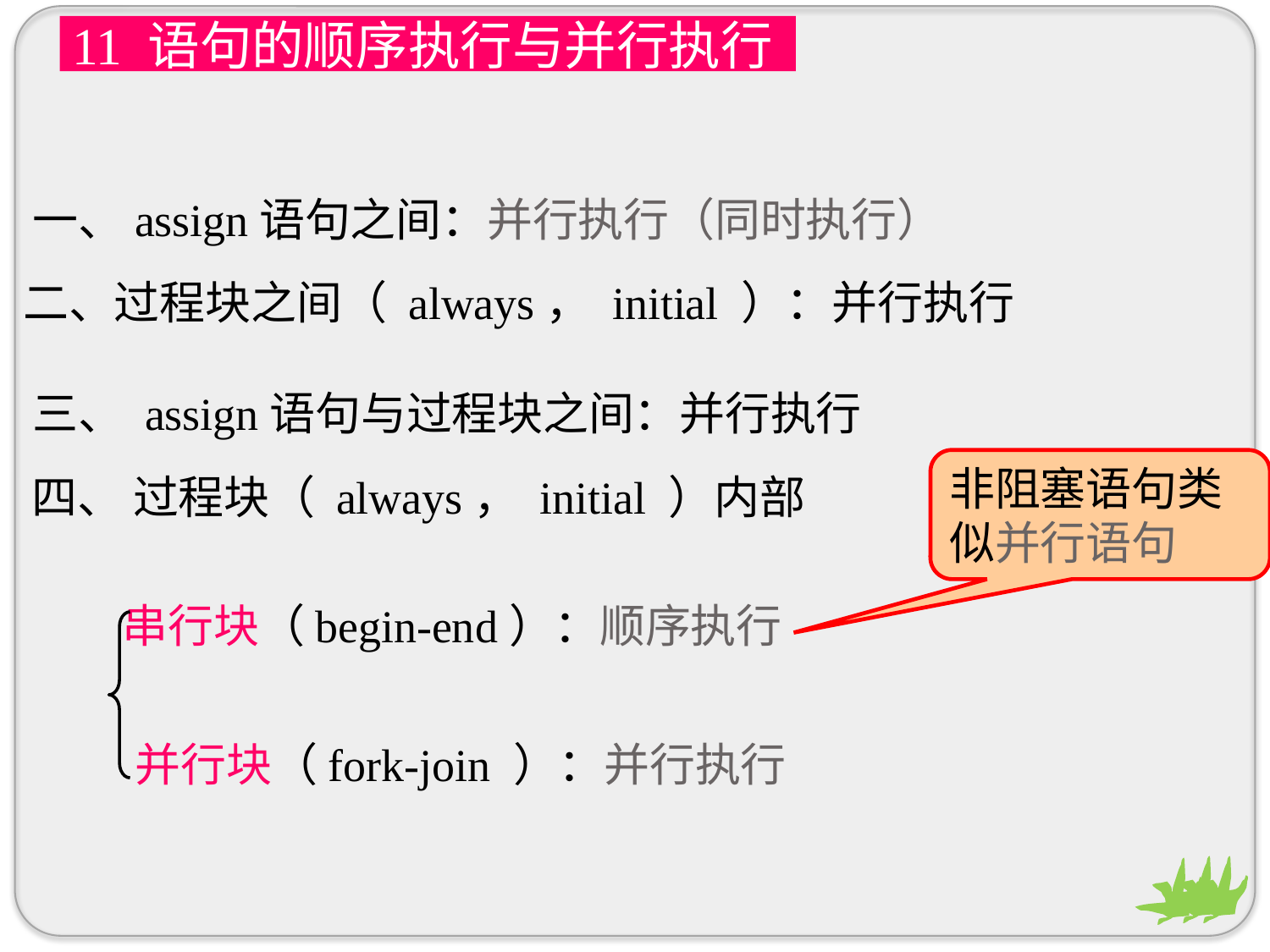

11 语句的顺序执行与并行执行
一、assign语句之间：并行执行（同时执行）
二、过程块之间（ always， initial ）：并行执行
三、 assign语句与过程块之间：并行执行
非阻塞语句类似并行语句
四、 过程块（ always， initial ）内部
串行块（begin-end）：顺序执行

并行块（fork-join ）：并行执行
54